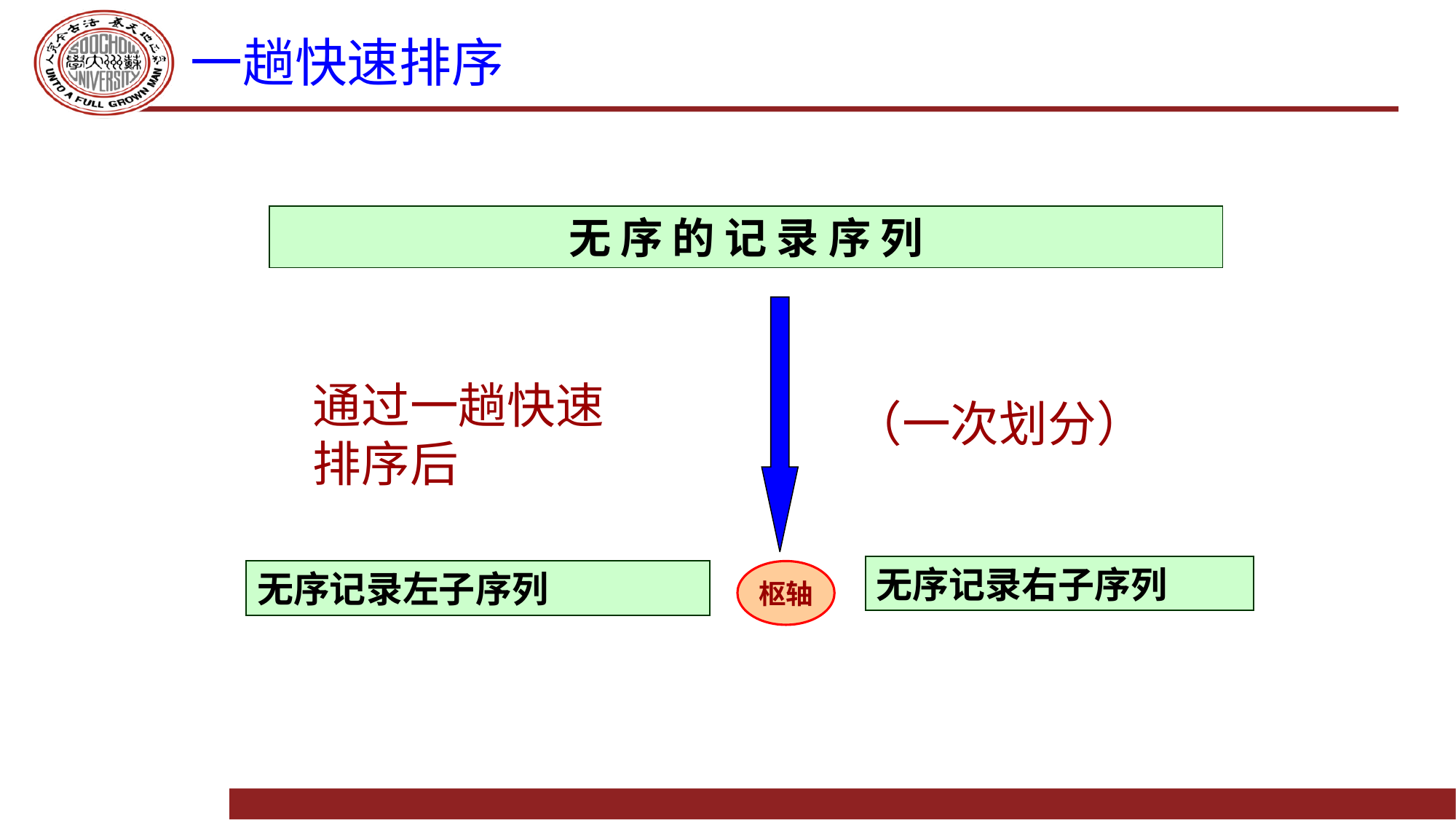

# 一趟快速排序

无 序 的 记 录 序 列

通过一趟快速
排序后
（一次划分）
无序记录右子序列
无序记录左子序列
枢轴